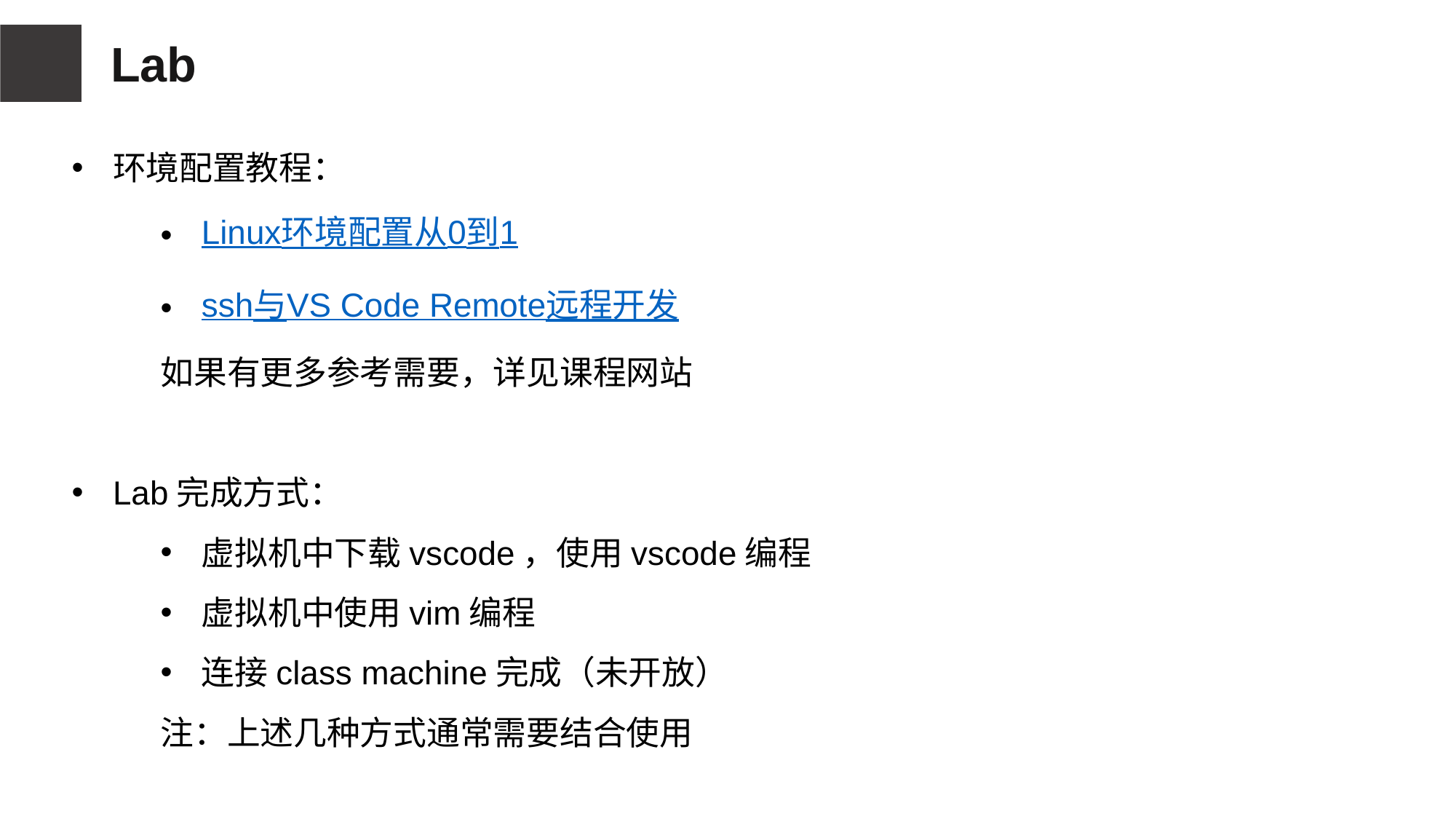

Lab
环境配置教程：
Linux环境配置从0到1
ssh与VS Code Remote远程开发
如果有更多参考需要，详见课程网站

Lab完成方式：
虚拟机中下载vscode，使用vscode编程
虚拟机中使用vim编程
连接class machine完成（未开放）
注：上述几种方式通常需要结合使用